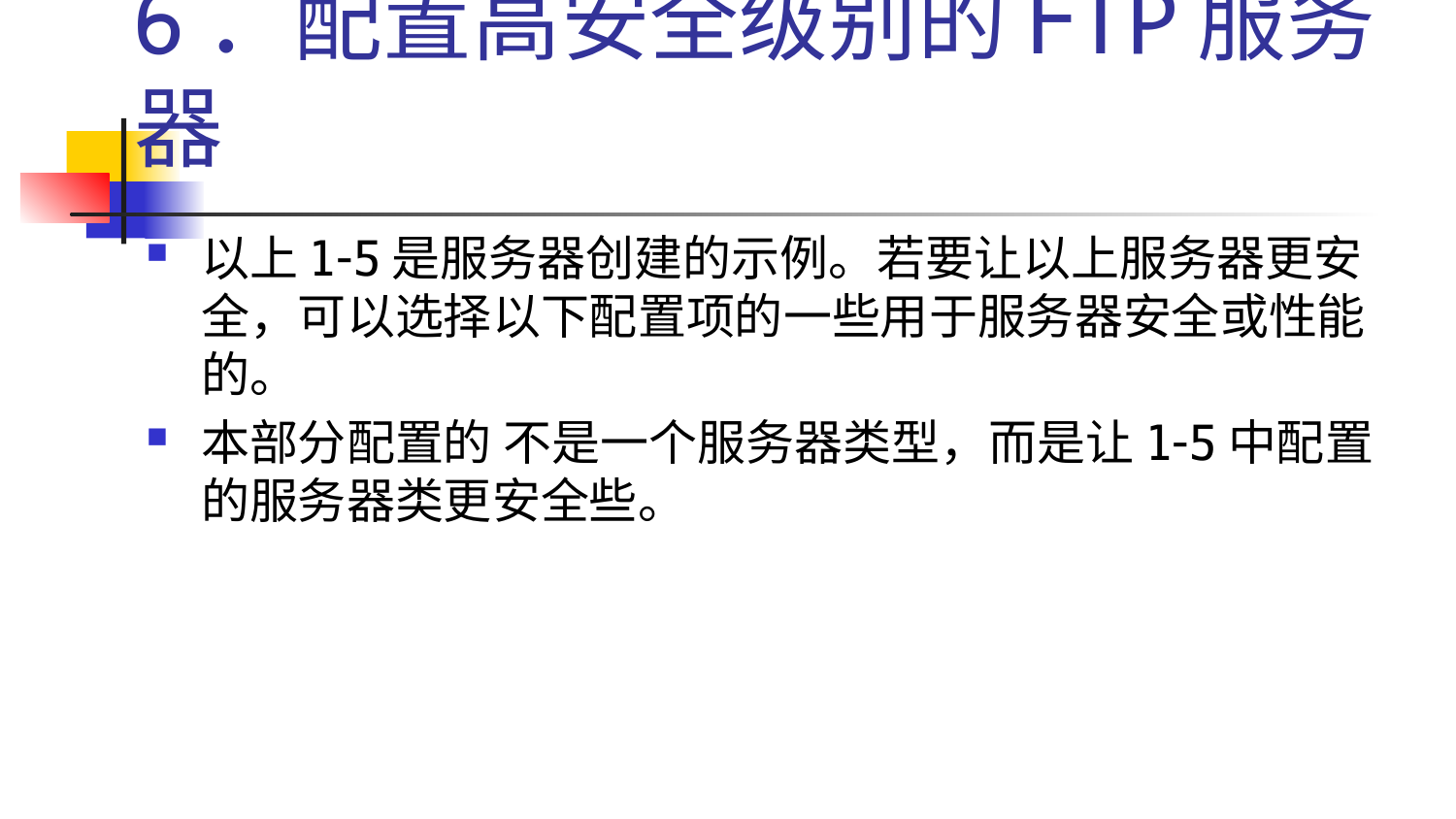

# 6．配置高安全级别的FTP服务器
以上1-5是服务器创建的示例。若要让以上服务器更安全，可以选择以下配置项的一些用于服务器安全或性能的。
本部分配置的 不是一个服务器类型，而是让1-5中配置的服务器类更安全些。